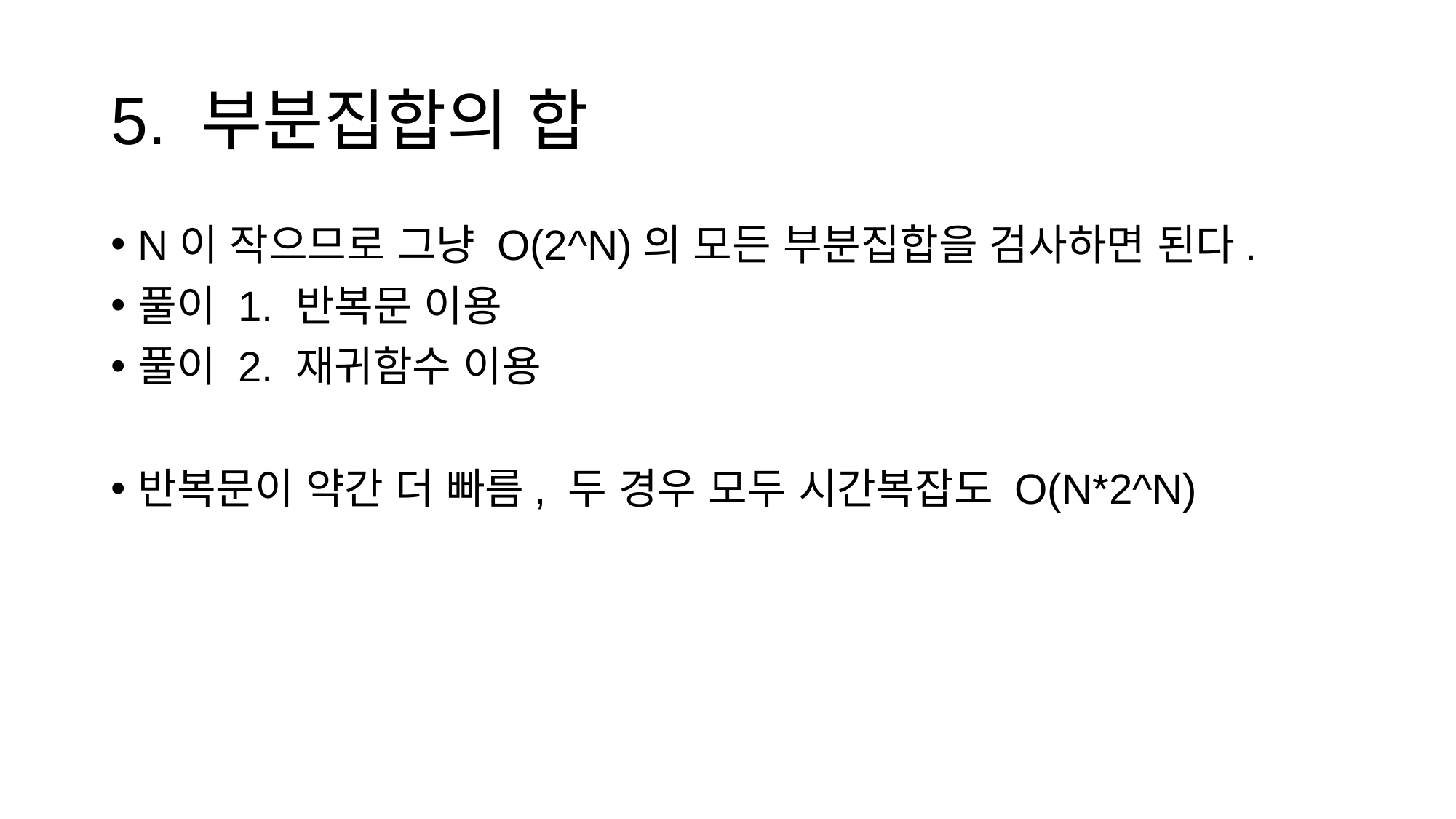

# 5. 부분집합의 합
N이 작으므로 그냥 O(2^N)의 모든 부분집합을 검사하면 된다.
풀이 1. 반복문 이용
풀이 2. 재귀함수 이용

반복문이 약간 더 빠름, 두 경우 모두 시간복잡도 O(N*2^N)